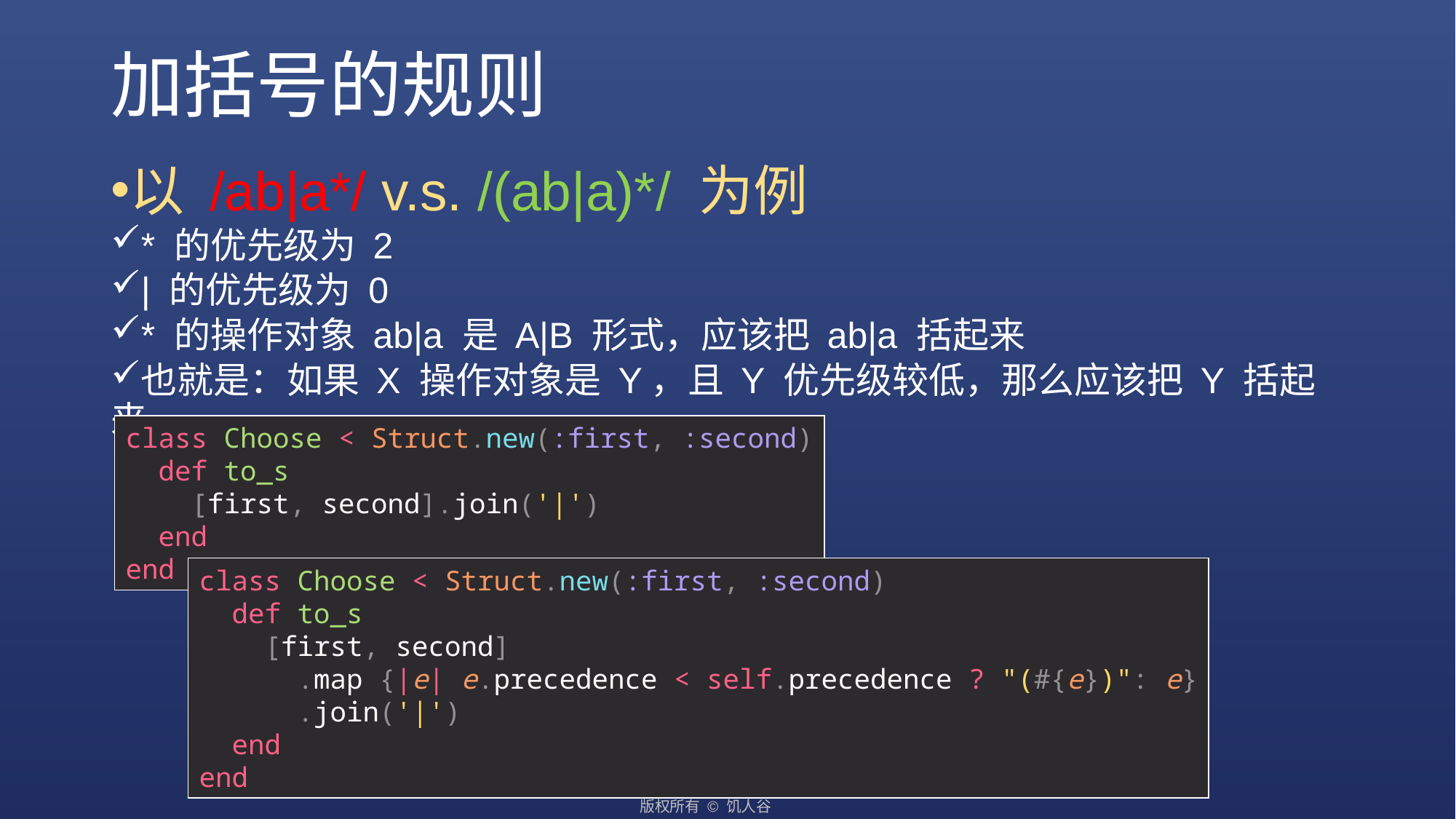

# 加括号的规则
以 /ab|a*/ v.s. /(ab|a)*/ 为例
* 的优先级为 2
| 的优先级为 0
* 的操作对象 ab|a 是 A|B 形式，应该把 ab|a 括起来
也就是：如果 X 操作对象是 Y，且 Y 优先级较低，那么应该把 Y 括起来

class Choose < Struct.new(:first, :second)
  def to_s
    [first, second].join('|')
  end
end
class Choose < Struct.new(:first, :second)
  def to_s
    [first, second]
      .map {|e| e.precedence < self.precedence ? "(#{e})": e}
      .join('|')
  end
end